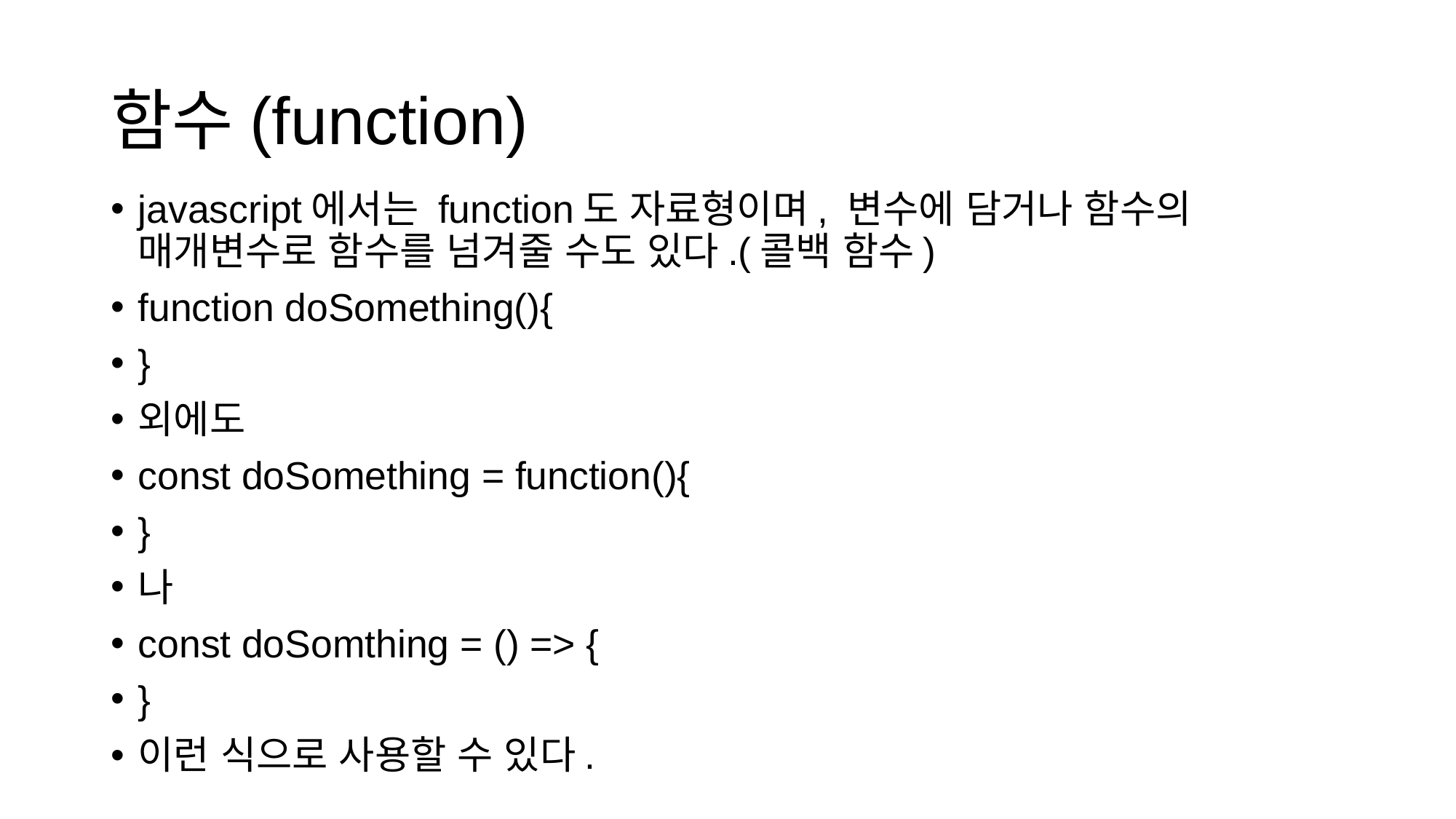

# 함수(function)
javascript에서는 function도 자료형이며, 변수에 담거나 함수의 매개변수로 함수를 넘겨줄 수도 있다.(콜백 함수)
function doSomething(){
}
외에도
const doSomething = function(){
}
나
const doSomthing = () => {
}
이런 식으로 사용할 수 있다.